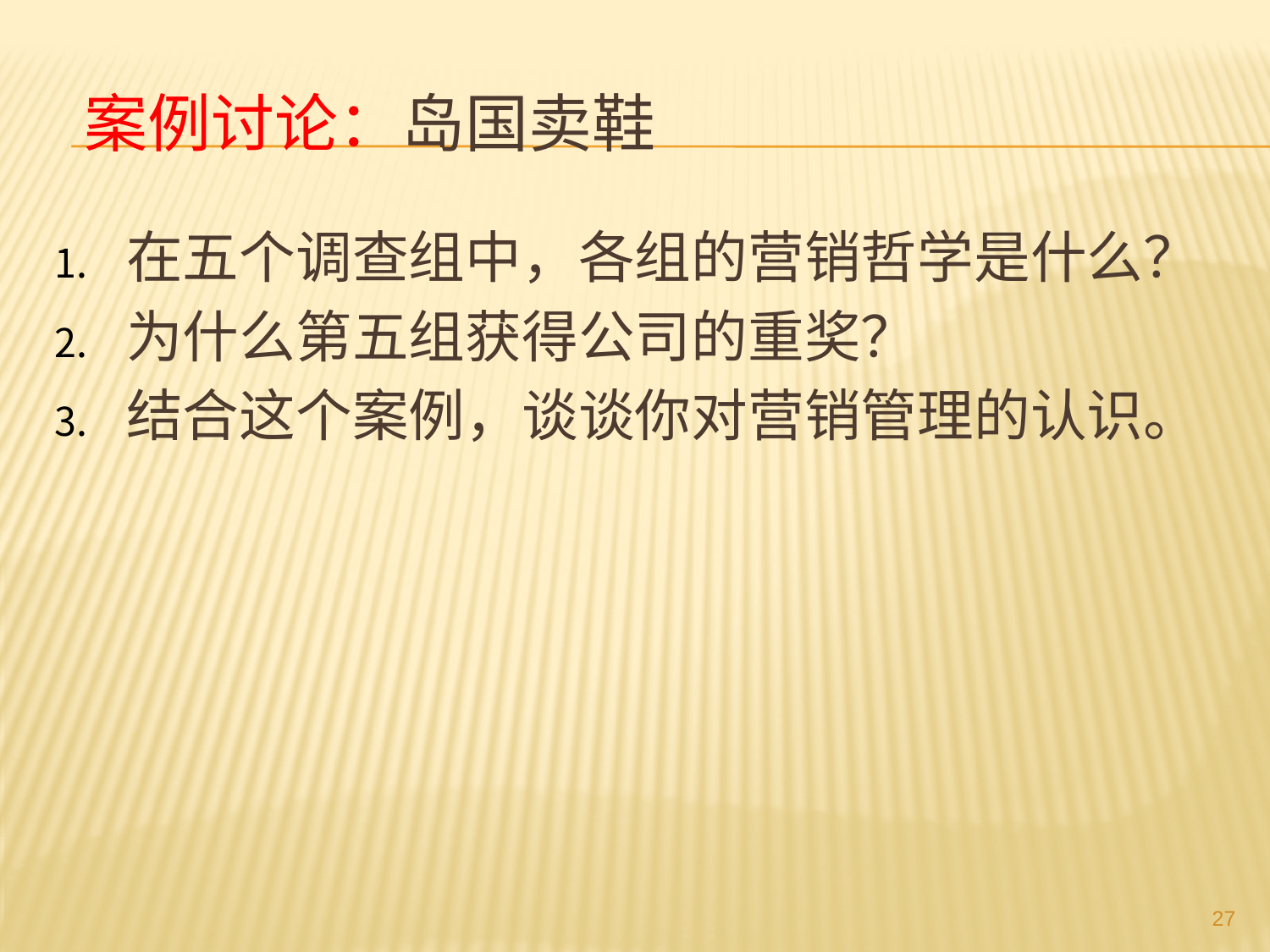

# 案例讨论：岛国卖鞋
在五个调查组中，各组的营销哲学是什么？
为什么第五组获得公司的重奖？
结合这个案例，谈谈你对营销管理的认识。
27